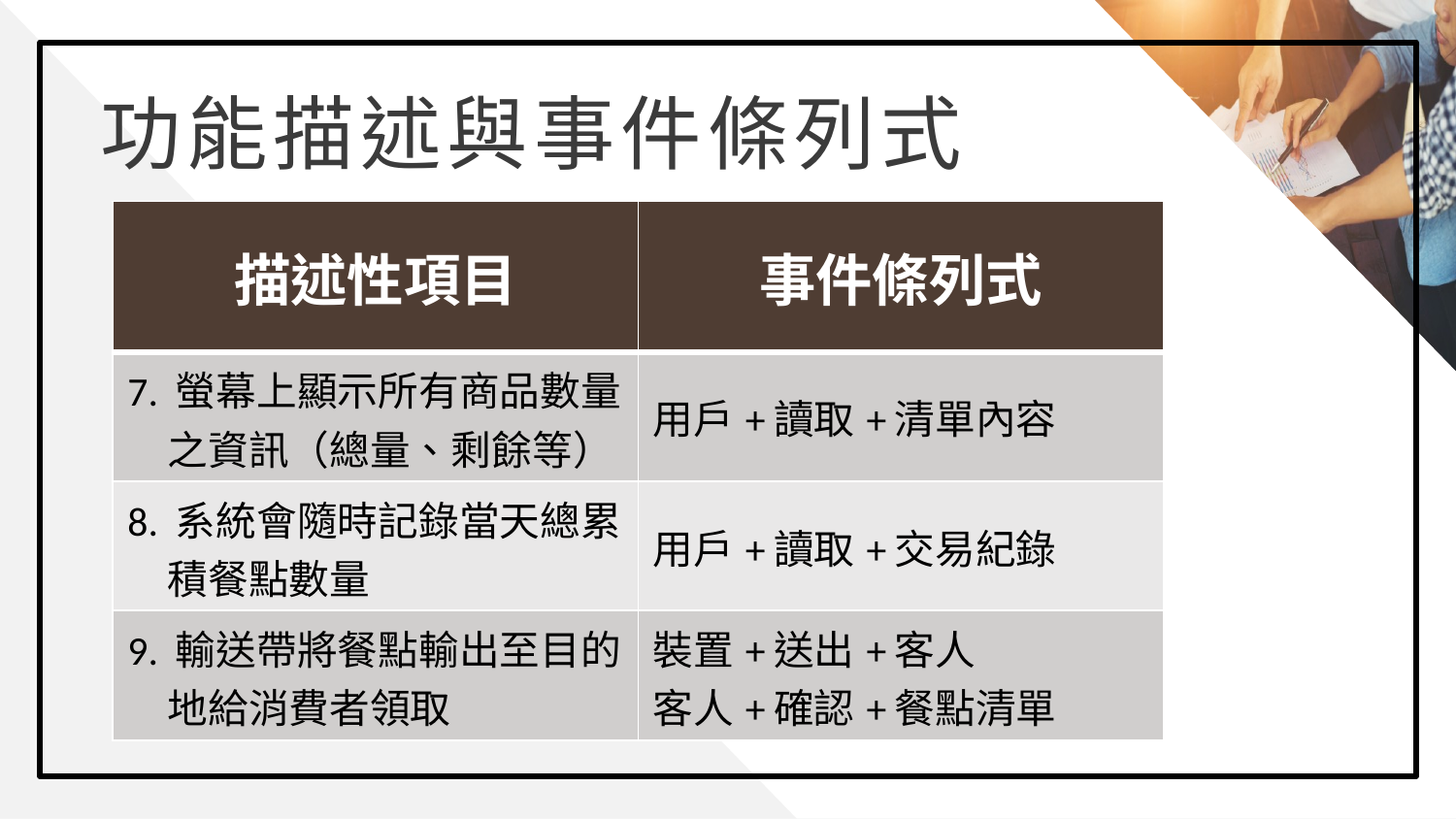

功能描述與事件條列式

| 描述性項目 | 事件條列式 |
| --- | --- |
| 7. 螢幕上顯示所有商品數量之資訊（總量、剩餘等） | 用戶+讀取+清單內容 |
| 8. 系統會隨時記錄當天總累積餐點數量 | 用戶+讀取+交易紀錄 |
| 9. 輸送帶將餐點輸出至目的地給消費者領取 | 裝置+送出+客人 客人+確認+餐點清單 |